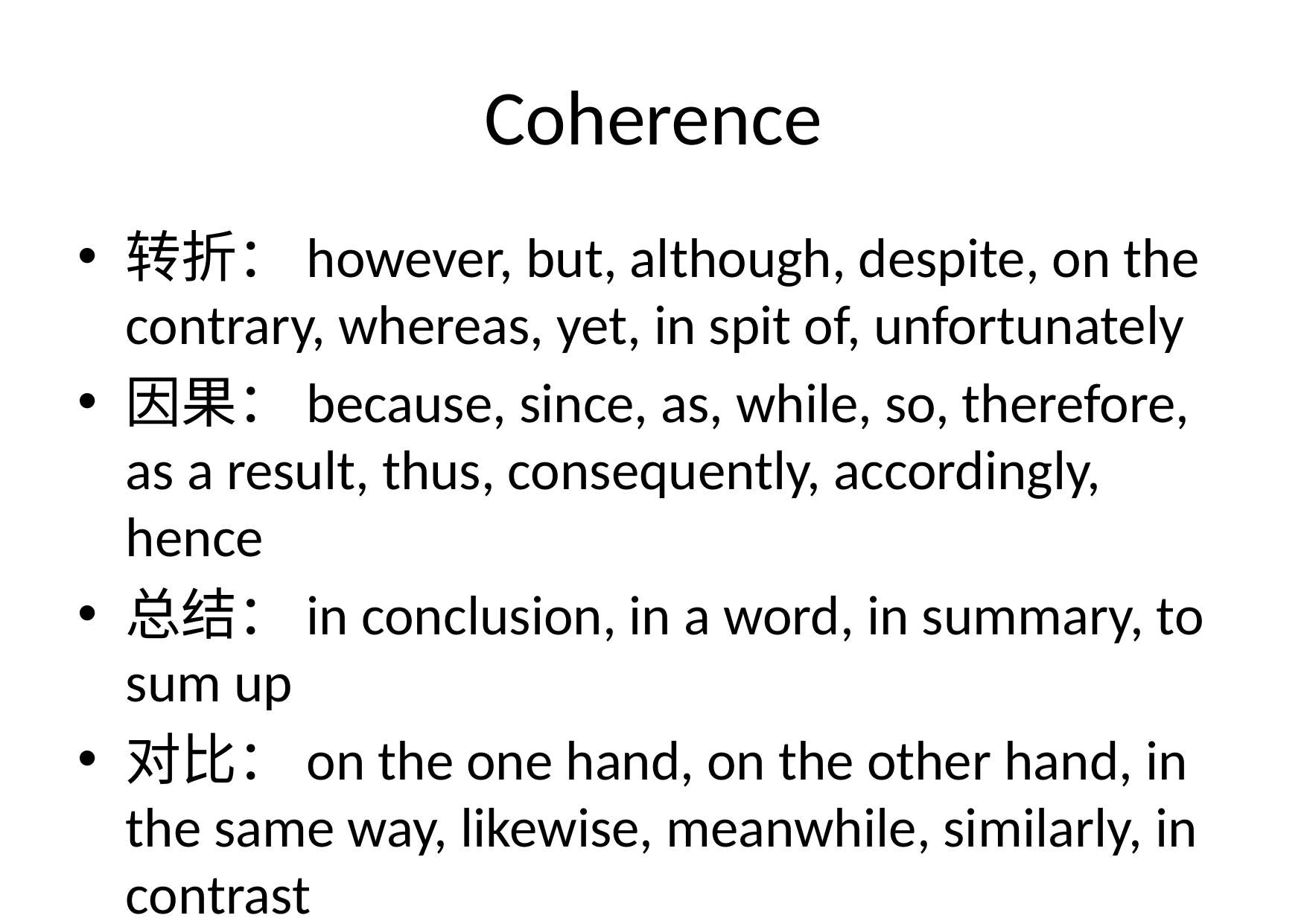

# Coherence
转折：however, but, although, despite, on the contrary, whereas, yet, in spit of, unfortunately
因果：because, since, as, while, so, therefore, as a result, thus, consequently, accordingly, hence
总结：in conclusion, in a word, in summary, to sum up
对比：on the one hand, on the other hand, in the same way, likewise, meanwhile, similarly, in contrast